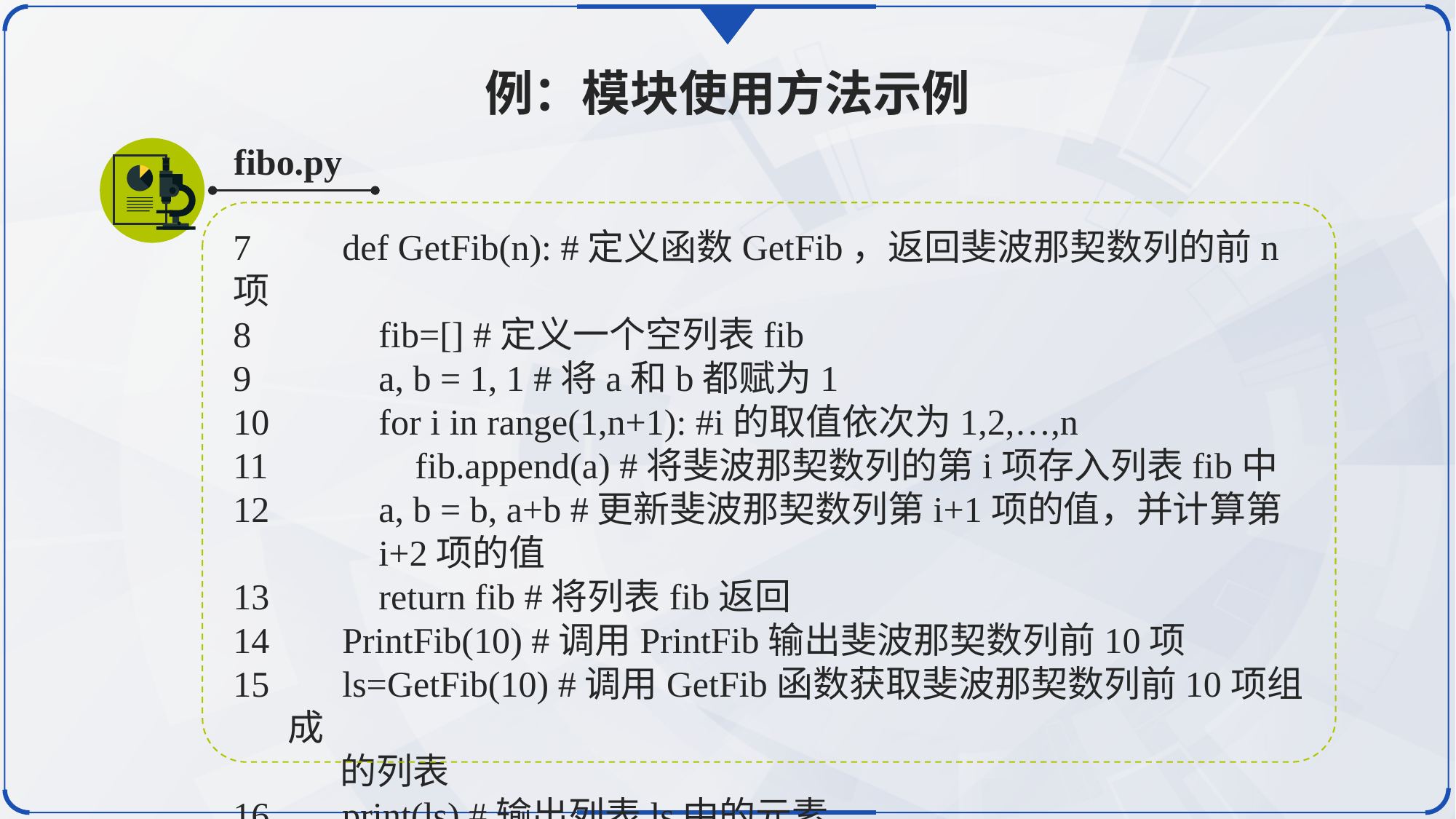

例：模块使用方法示例
fibo.py

7	def GetFib(n): #定义函数GetFib，返回斐波那契数列的前n项
8	    fib=[] #定义一个空列表fib
9	    a, b = 1, 1 #将a和b都赋为1
10	    for i in range(1,n+1): #i的取值依次为1,2,…,n
11	        fib.append(a) #将斐波那契数列的第i项存入列表fib中
          a, b = b, a+b #更新斐波那契数列第i+1项的值，并计算第
                i+2项的值
13	    return fib #将列表fib返回
14	PrintFib(10) #调用PrintFib输出斐波那契数列前10项
      ls=GetFib(10) #调用GetFib函数获取斐波那契数列前10项组成
            的列表
16	print(ls) #输出列表ls中的元素